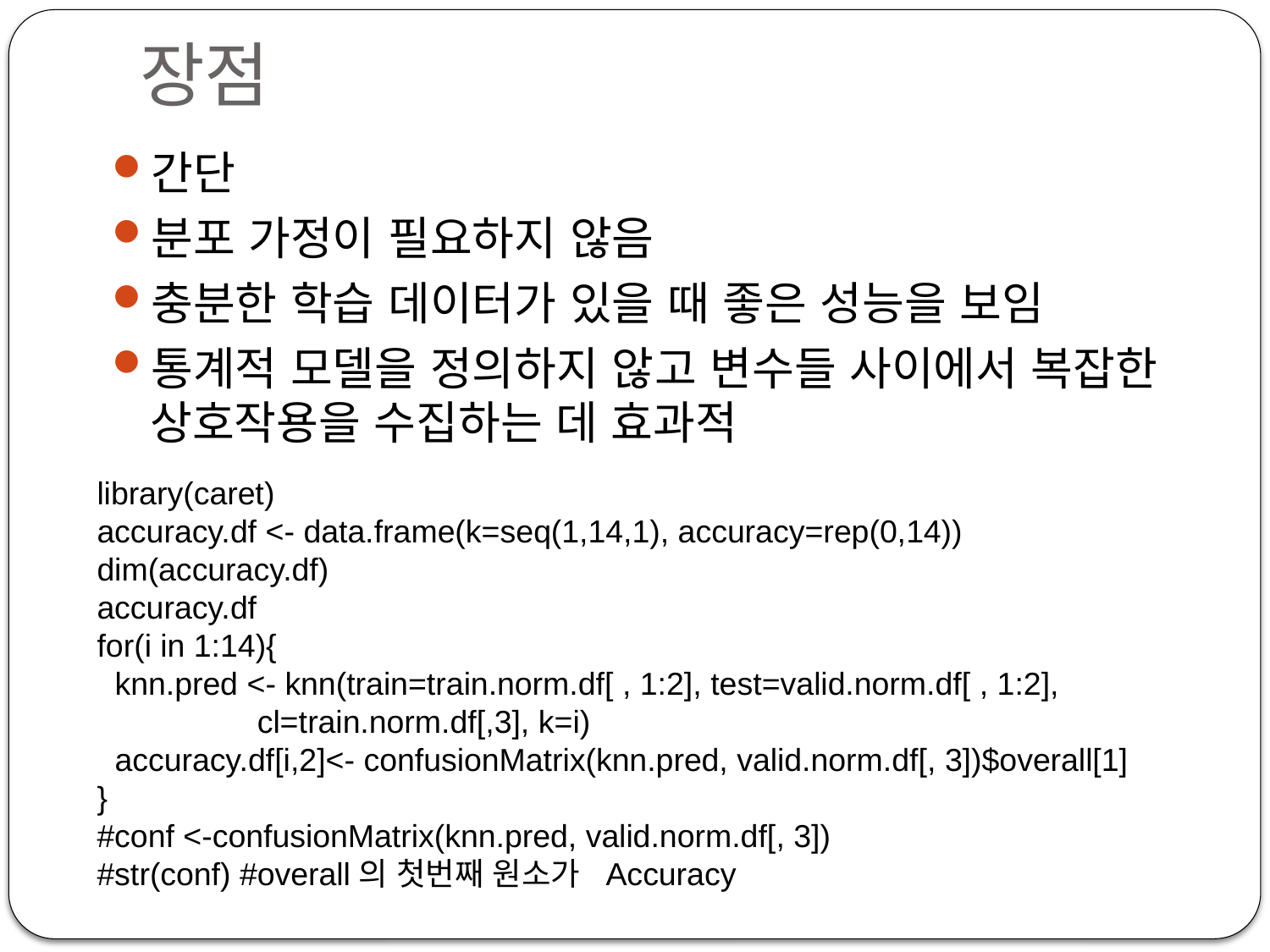

# 장점
간단
분포 가정이 필요하지 않음
충분한 학습 데이터가 있을 때 좋은 성능을 보임
통계적 모델을 정의하지 않고 변수들 사이에서 복잡한 상호작용을 수집하는 데 효과적
library(caret)
accuracy.df <- data.frame(k=seq(1,14,1), accuracy=rep(0,14))
dim(accuracy.df)
accuracy.df
for(i in 1:14){
  knn.pred <- knn(train=train.norm.df[ , 1:2], test=valid.norm.df[ , 1:2],
                  cl=train.norm.df[,3], k=i)
  accuracy.df[i,2]<- confusionMatrix(knn.pred, valid.norm.df[, 3])$overall[1]
}
#conf <-confusionMatrix(knn.pred, valid.norm.df[, 3])
#str(conf) #overall의 첫번째 원소가  Accuracy